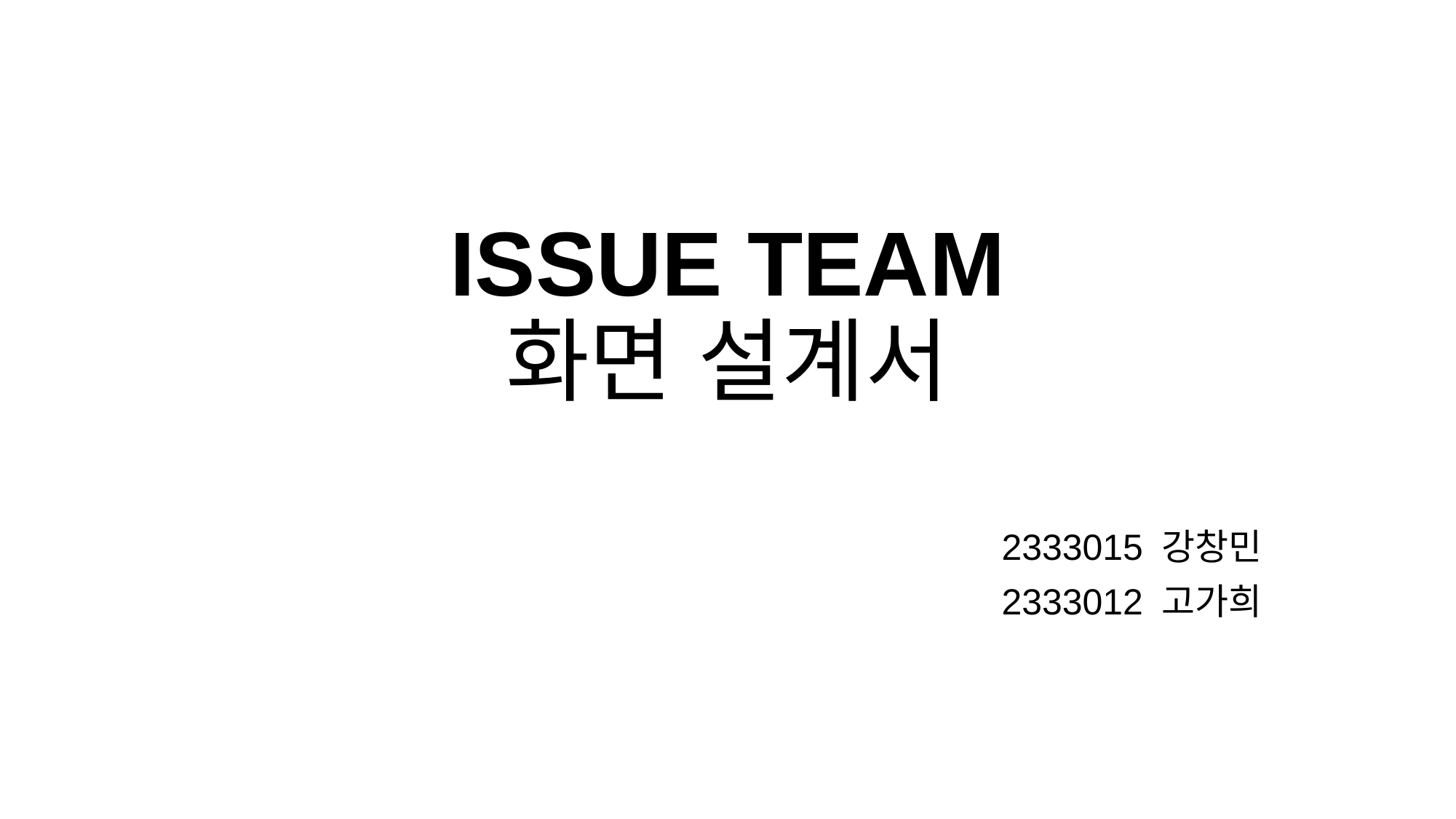

# ISSUE TEAM 화면 설계서
2333015 강창민
2333012 고가희